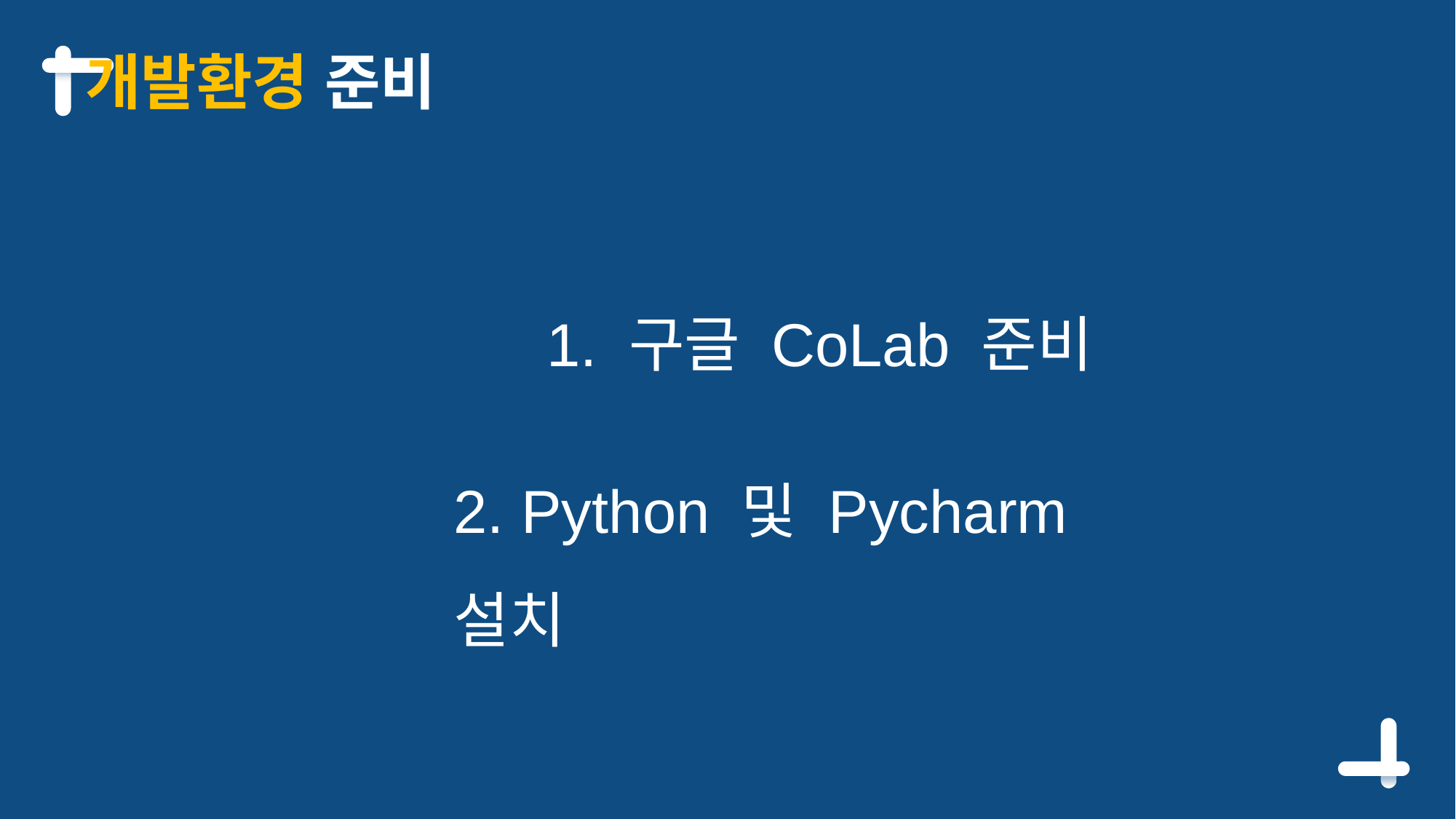

개발환경 준비

1. 구글 CoLab 준비
2. Python 및 Pycharm 설치